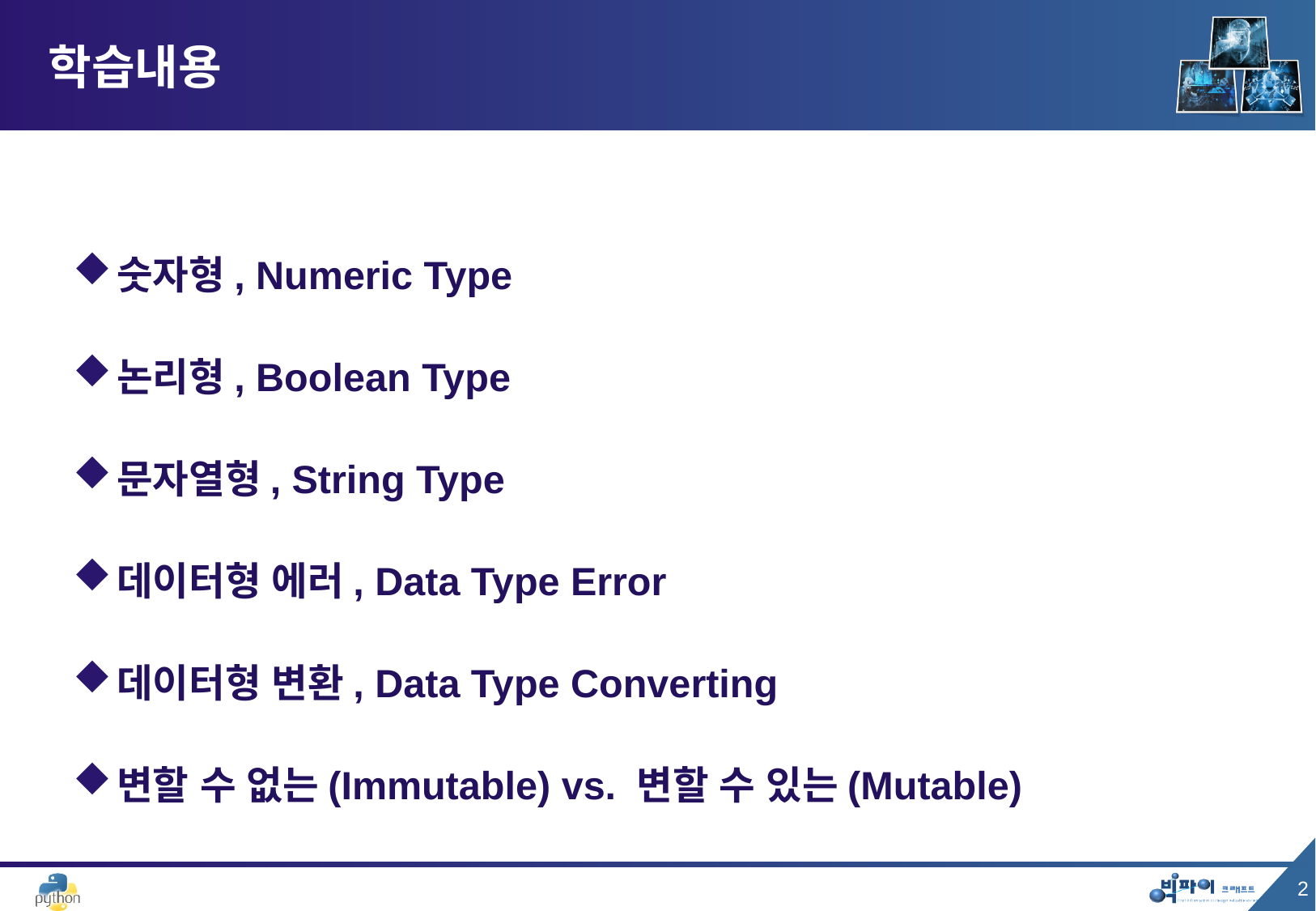

# 학습내용
숫자형, Numeric Type
논리형, Boolean Type
문자열형, String Type
데이터형 에러, Data Type Error
데이터형 변환, Data Type Converting
변할 수 없는(Immutable) vs. 변할 수 있는(Mutable)